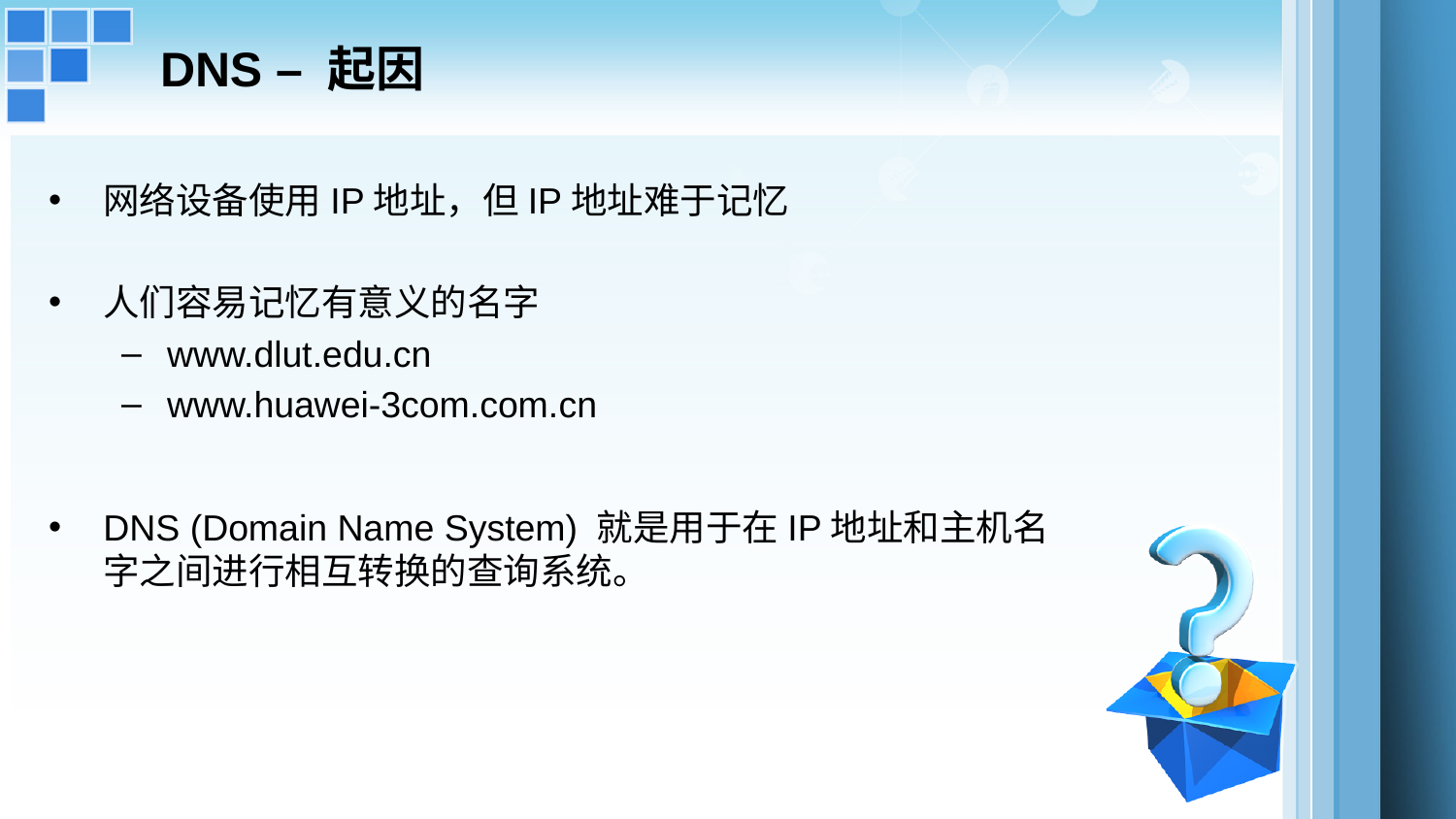

# DNS – 起因
网络设备使用IP地址，但IP地址难于记忆

人们容易记忆有意义的名字
www.dlut.edu.cn
www.huawei-3com.com.cn

DNS (Domain Name System) 就是用于在IP地址和主机名字之间进行相互转换的查询系统。